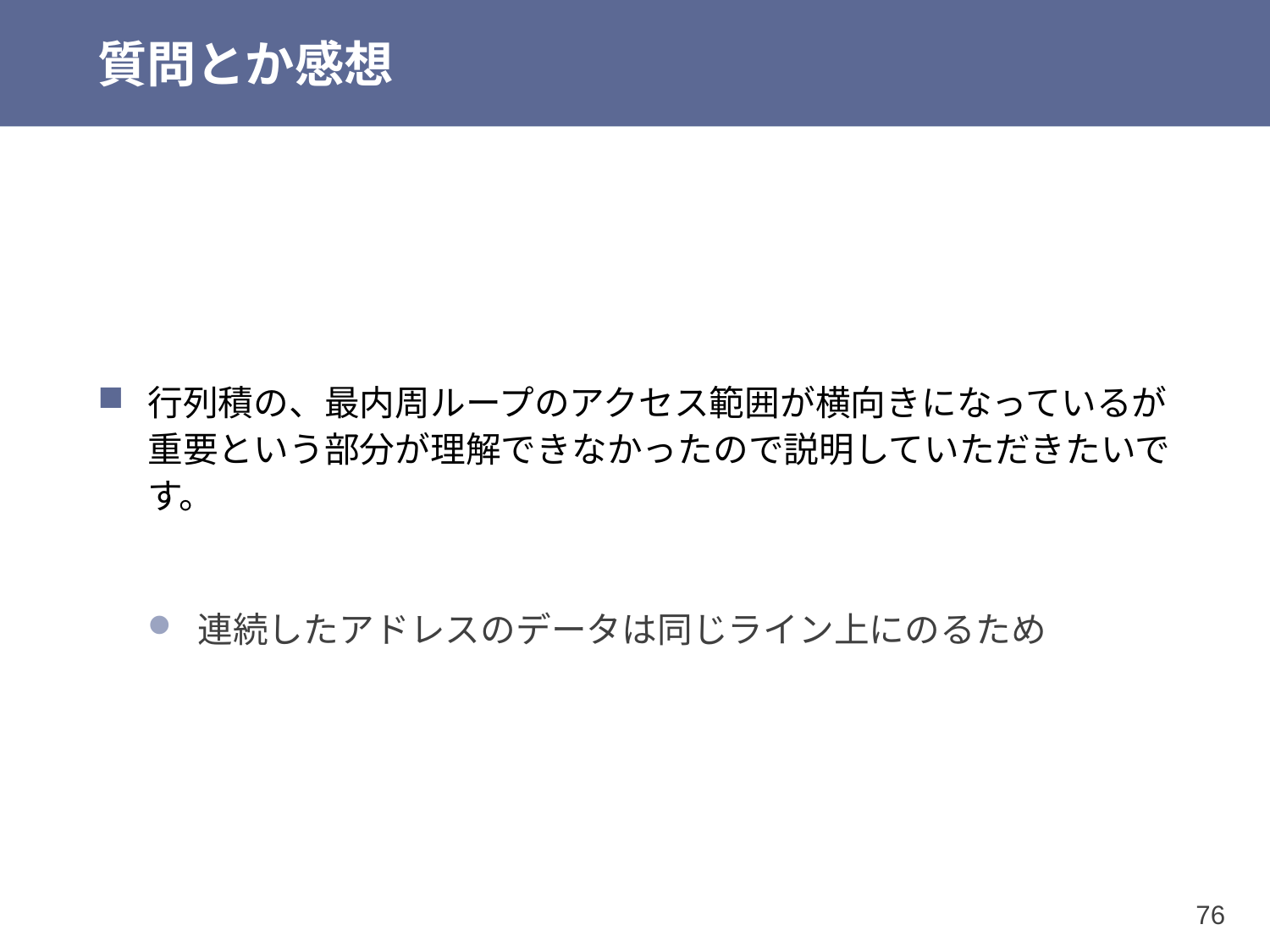

# 質問とか感想
行列積の、最内周ループのアクセス範囲が横向きになっているが重要という部分が理解できなかったので説明していただきたいです。

連続したアドレスのデータは同じライン上にのるため